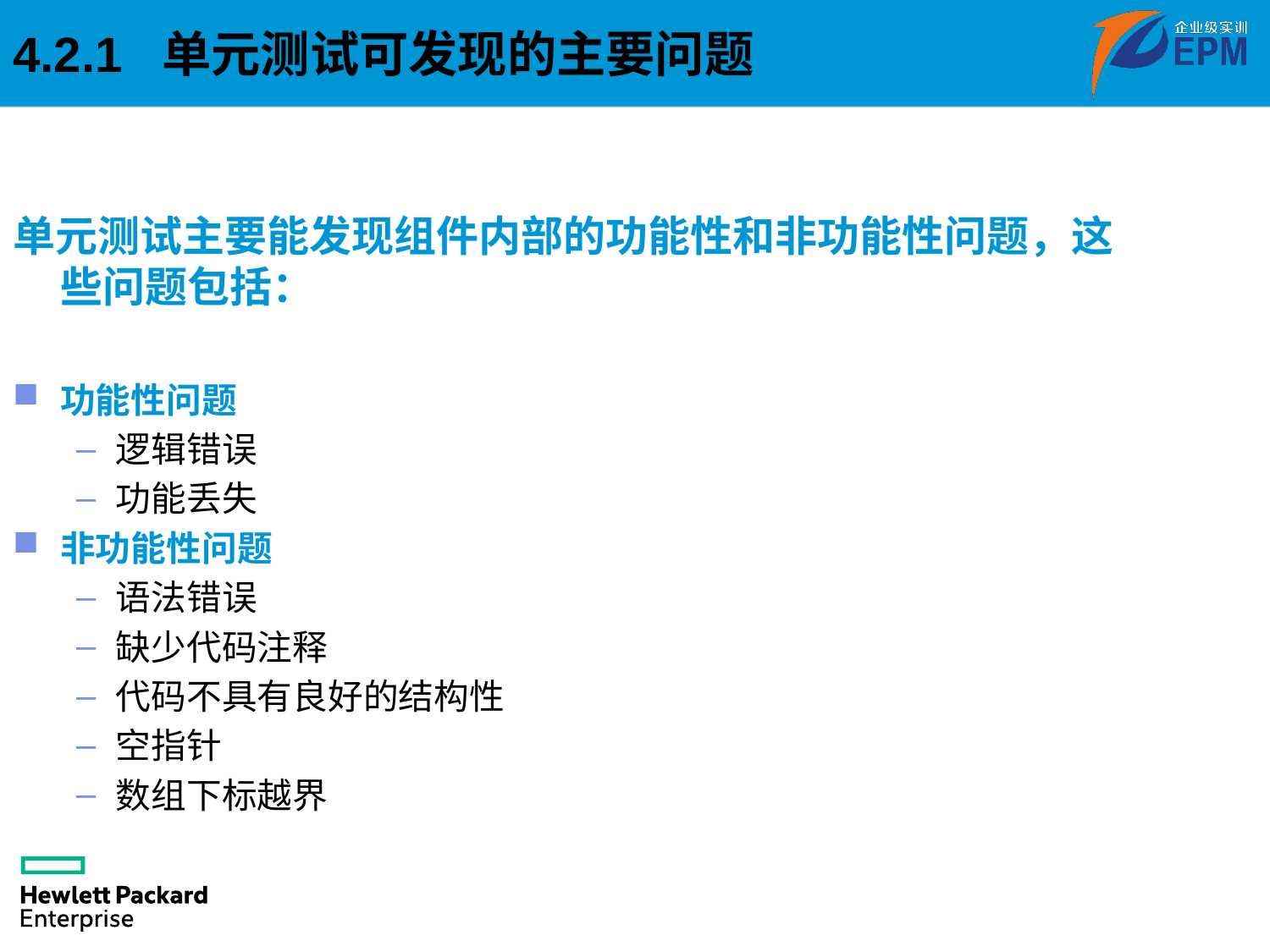

4.2.1  单元测试可发现的主要问题

单元测试主要能发现组件内部的功能性和非功能性问题，这些问题包括：

功能性问题
逻辑错误
功能丢失
非功能性问题
语法错误
缺少代码注释
代码不具有良好的结构性
空指针
数组下标越界